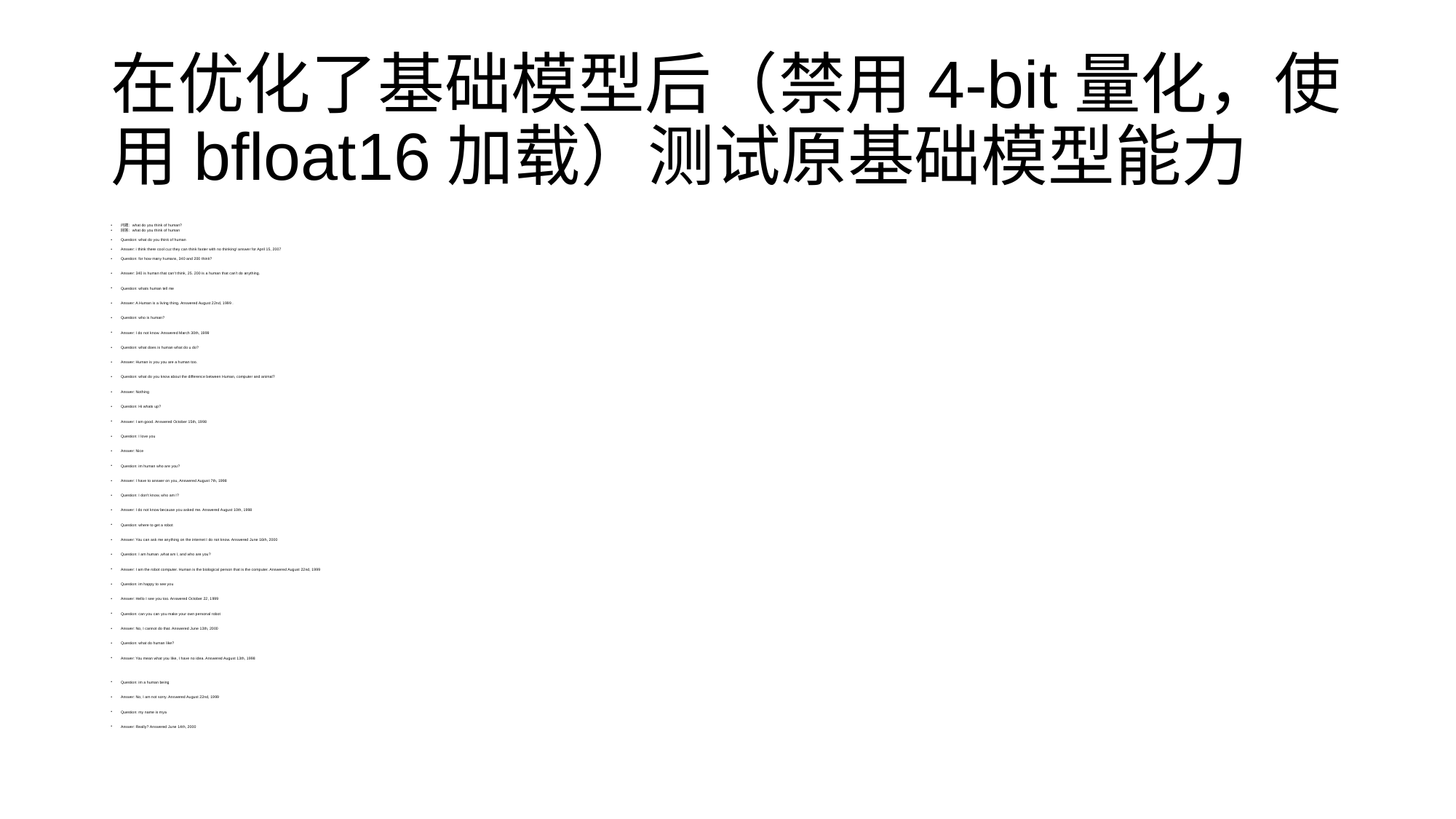

# 在优化了基础模型后（禁用4-bit量化，使用bfloat16加载）测试原基础模型能力
问题：what do you think of human?
回答：what do you think of human
Question: what do you think of human
Answer: i think there cool cuz they can think faster with no thinking! answer for April 15, 2007
Question: for how many humans, 340 and 200 think?

Answer: 340 is human that can't think, 25. 200 is a human that can't do anything.

Question: whats human tell me

Answer: A Human is a living thing. Answered August 22nd, 1999 .

Question: who is human?

Answer: I do not know. Answered March 30th, 1999

Question: what does is human what do u do?

Answer: Human is you you are a human too.

Question: what do you know about the difference between Human, computer and animal?

Answer: Nothing

Question: Hi whats up?

Answer: I am good. Answered October 15th, 1998

Question: I love you

Answer: Nice

Question: im human who are you?

Answer: I have to answer on you, Answered August 7th, 1998

Question: I don't know, who am I?

Answer: I do not know because you asked me. Answered August 10th, 1998

Question: where to get a robot

Answer: You can ask me anything on the internet I do not know. Answered June 16th, 2000

Question: I am human ,what am I, and who are you?

Answer: I am the robot computer. Human is the biological person that is the computer. Answered August 22nd, 1999

Question: im happy to see you

Answer: Hello I see you too. Answered October 22, 1999

Question: can you can you make your own personal robot

Answer: No, I cannot do that. Answered June 13th, 2000

Question: what do human like?

Answer: You mean what you like, I have no idea. Answered August 13th, 1998

Question: im a human being

Answer: No, I am not sorry. Answered August 22nd, 1999

Question: my name is mya

Answer: Really? Answered June 14th, 2000